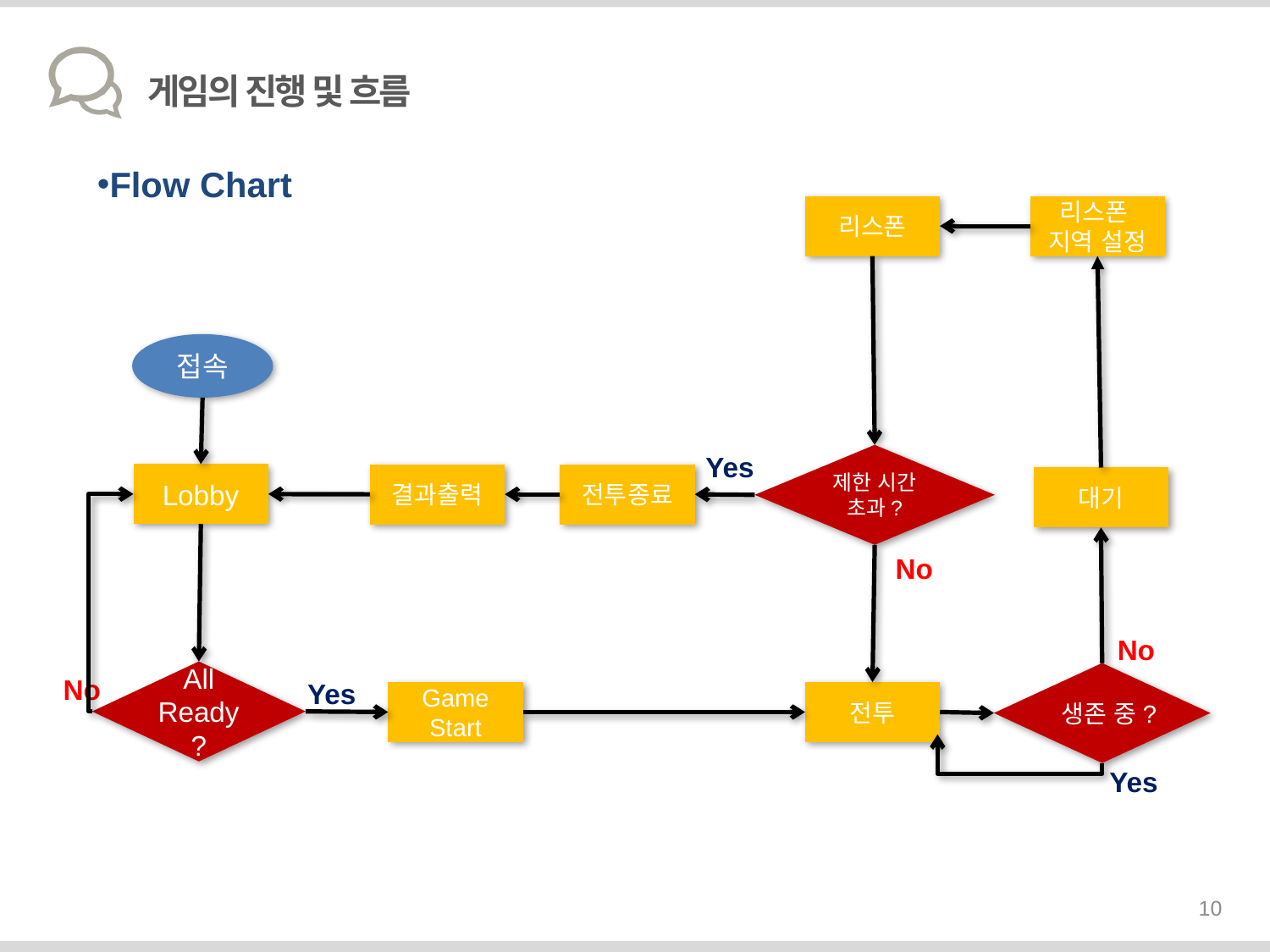

# 게임의 진행 및 흐름
Flow Chart

리스폰
리스폰
지역 설정
접속
Yes
제한 시간 초과?
No
Lobby
결과출력
전투종료
대기
No
All Ready?
생존 중?
No
Yes
Game
Start
전투
Yes
10